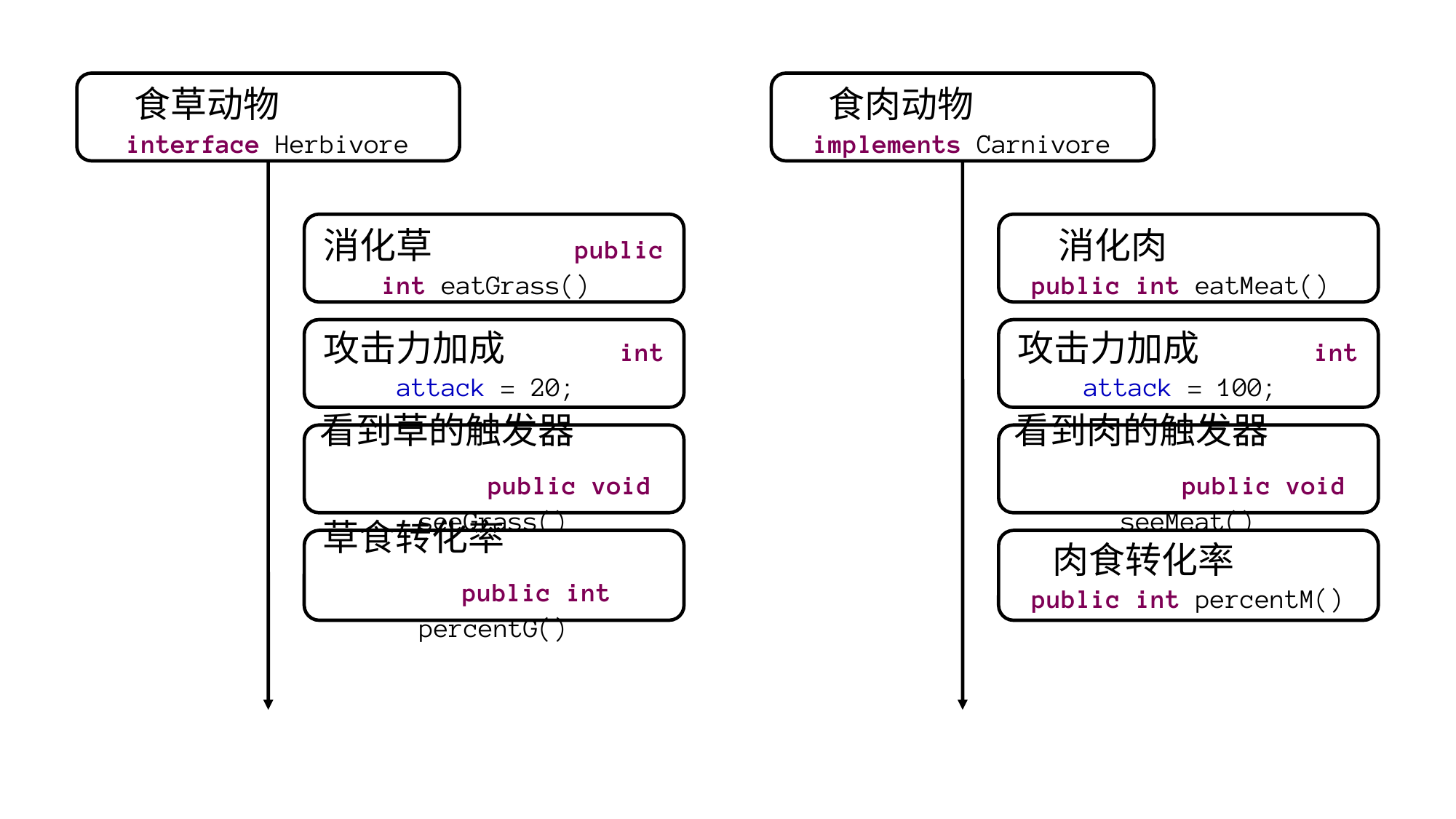

食草动物              interface Herbivore
食肉动物              implements Carnivore
消化草                public int eatGrass()
消化肉                 public int eatMeat()
攻击力加成             int attack = 20;
攻击力加成             int attack = 100;
看到草的触发器                          public void seeGrass()
看到肉的触发器                          public void seeMeat()
草食转化率                          public int percentG()
肉食转化率            public int percentM()